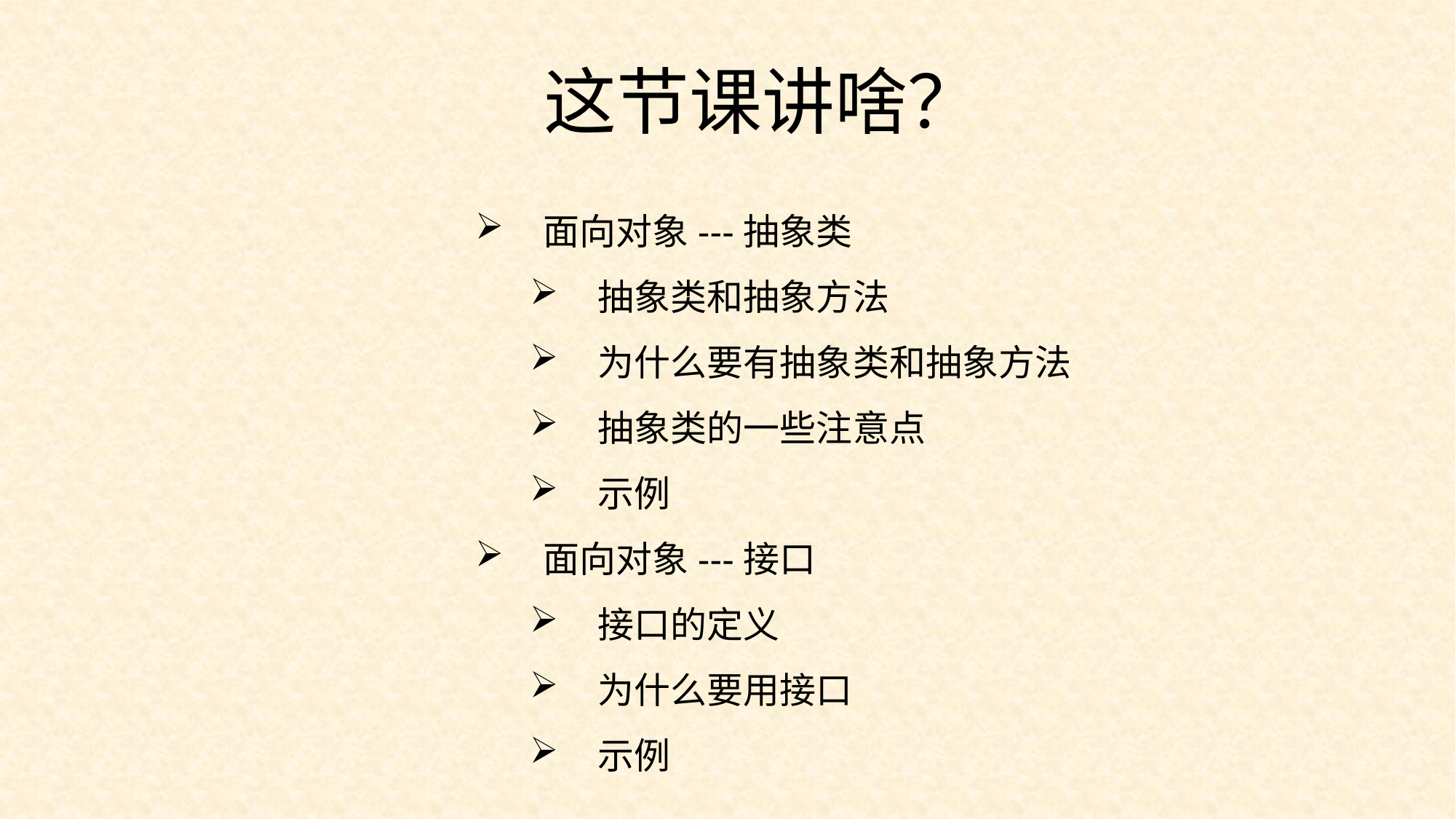

这节课讲啥？

面向对象---抽象类
抽象类和抽象方法
为什么要有抽象类和抽象方法
抽象类的一些注意点
示例
面向对象---接口
接口的定义
为什么要用接口
示例